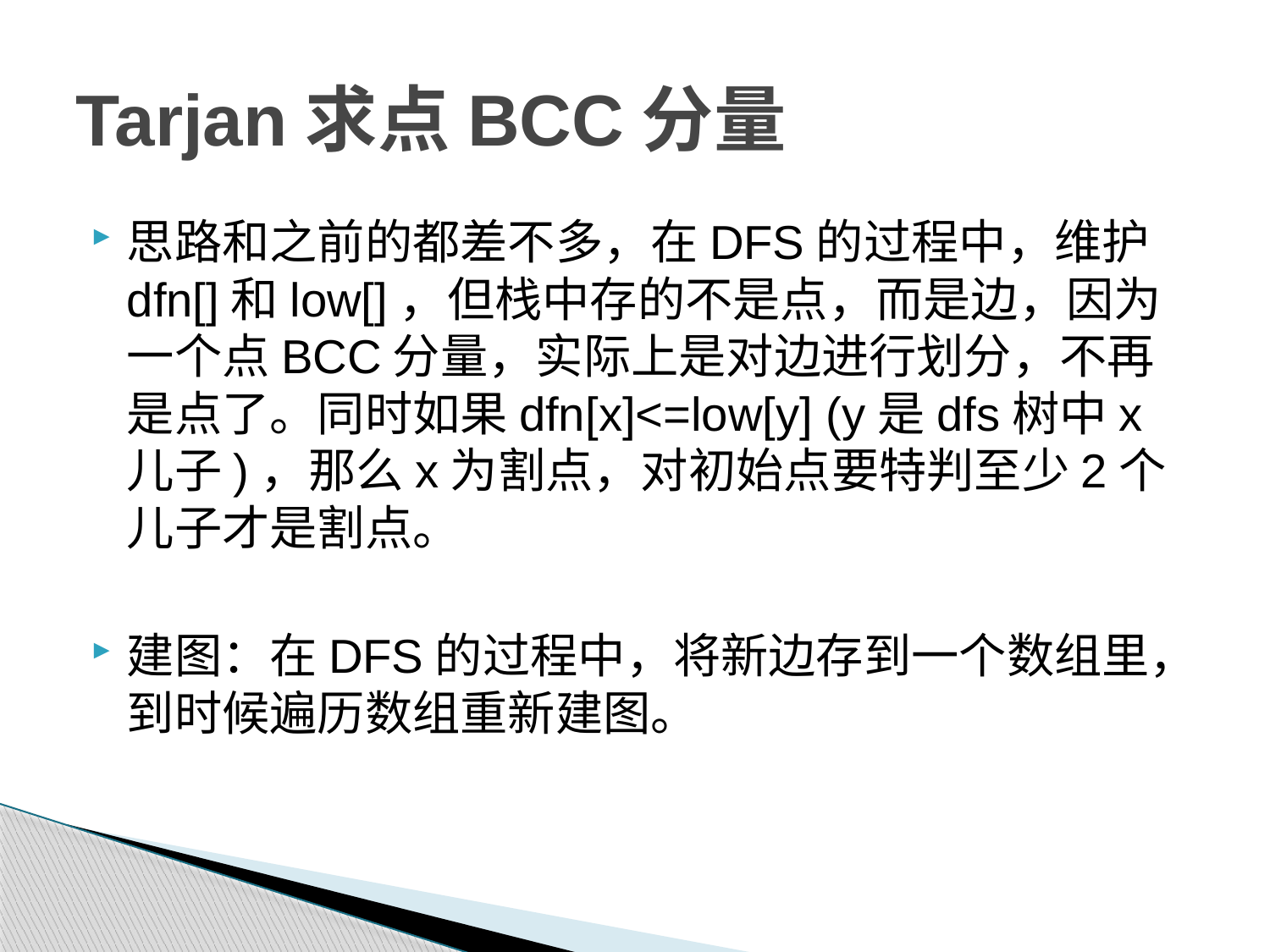

# Tarjan求点BCC分量
思路和之前的都差不多，在DFS的过程中，维护dfn[]和low[]，但栈中存的不是点，而是边，因为一个点BCC分量，实际上是对边进行划分，不再是点了。同时如果dfn[x]<=low[y] (y是dfs树中x儿子)，那么x为割点，对初始点要特判至少2个儿子才是割点。

建图：在DFS的过程中，将新边存到一个数组里，到时候遍历数组重新建图。